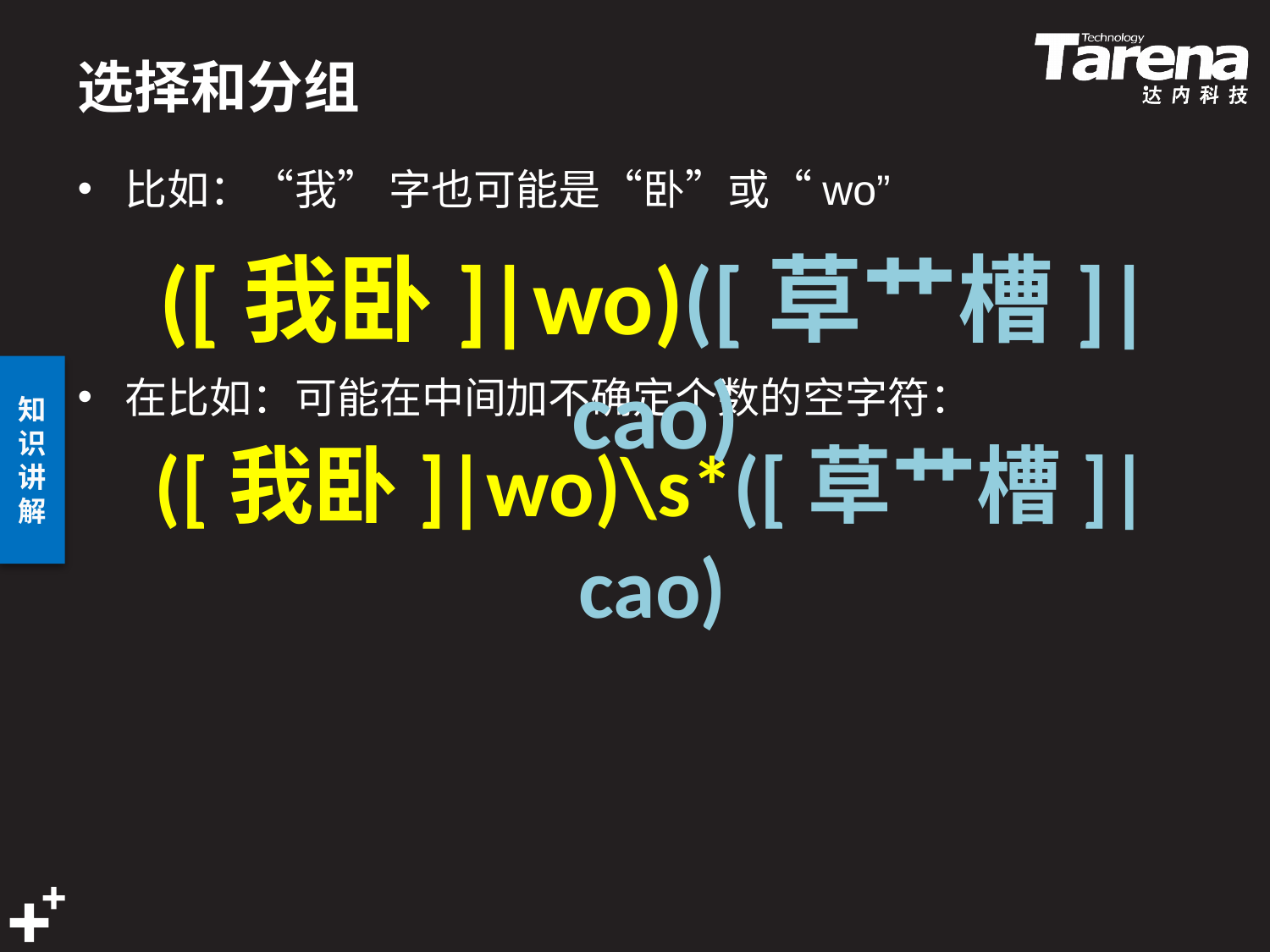

# 选择和分组
比如：“我” 字也可能是“卧”或“wo”

在比如：可能在中间加不确定个数的空字符：

([我卧]|wo)([草艹槽]|cao)
([我卧]|wo)\s*([草艹槽]|cao)